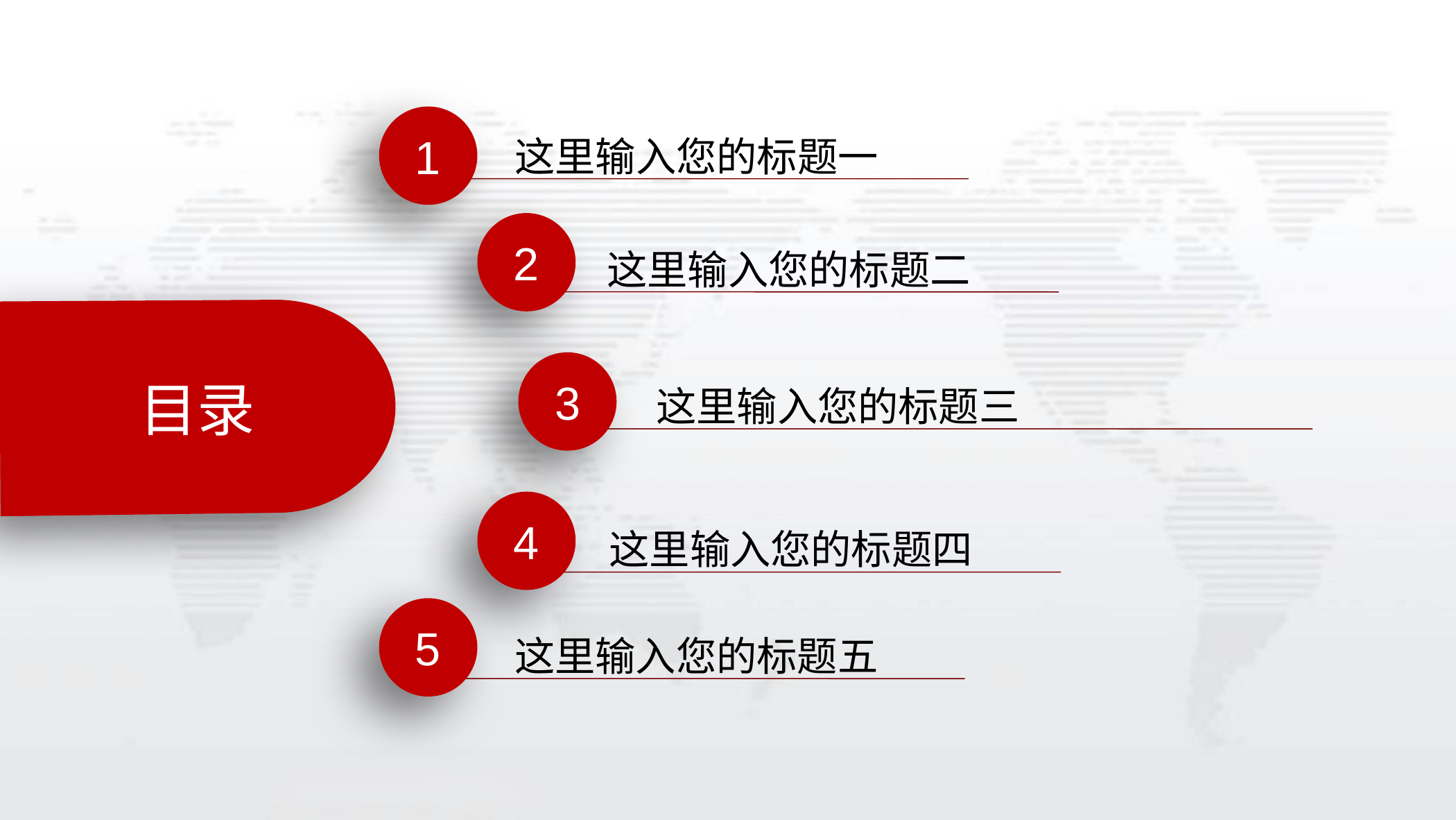

1
这里输入您的标题一

2
这里输入您的标题二

目录
3
这里输入您的标题三

4
这里输入您的标题四

5
这里输入您的标题五